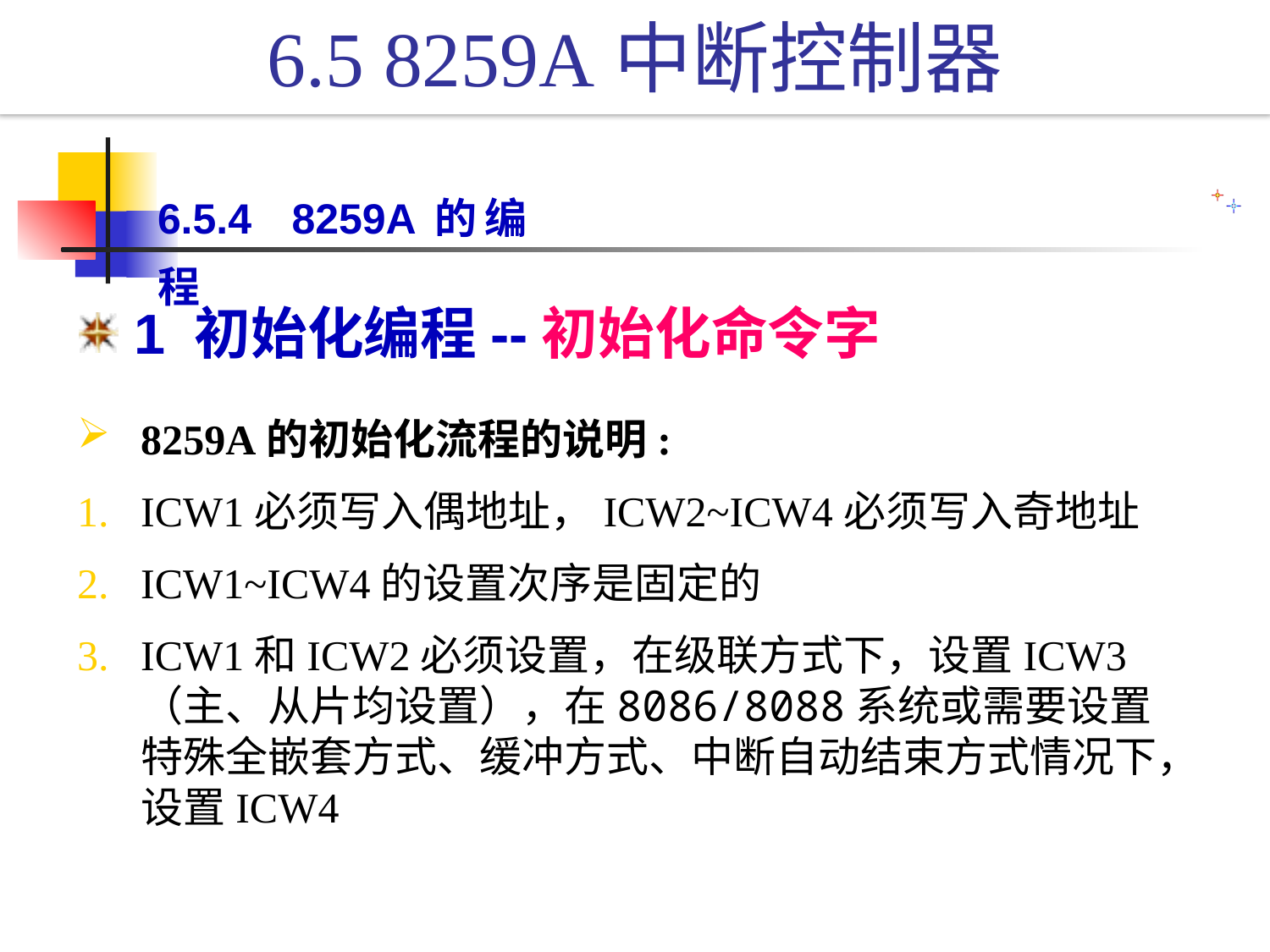

6.5 8259A中断控制器
6.5.4  8259A的编程
 1 初始化编程--初始化命令字
8259A的初始化流程的说明:
ICW1必须写入偶地址，ICW2~ICW4必须写入奇地址
ICW1~ICW4的设置次序是固定的
ICW1和ICW2必须设置，在级联方式下，设置ICW3（主、从片均设置），在8086/8088系统或需要设置特殊全嵌套方式、缓冲方式、中断自动结束方式情况下，设置ICW4